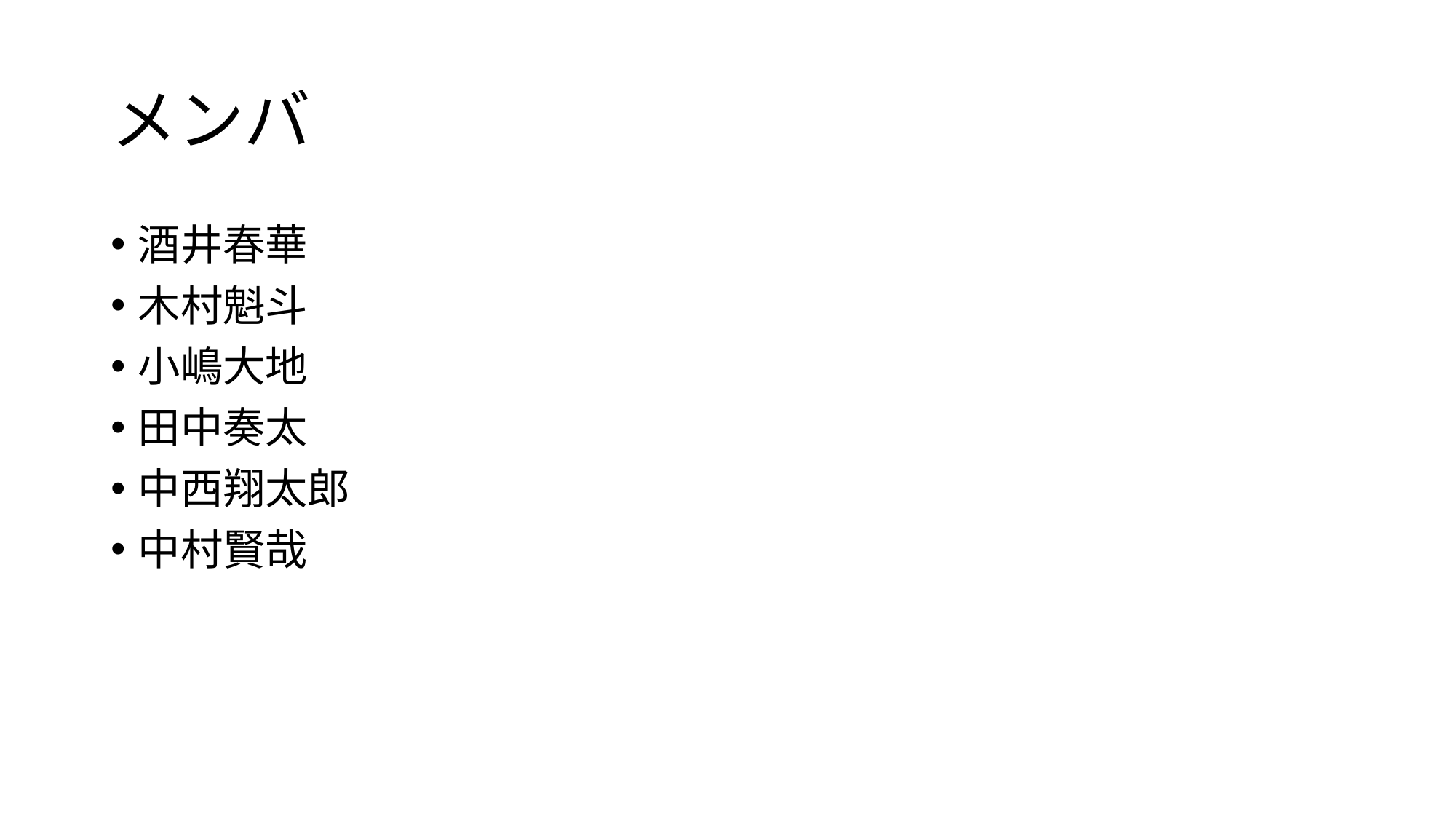

# メンバ
酒井春華
木村魁斗
小嶋大地
田中奏太
中西翔太郎
中村賢哉